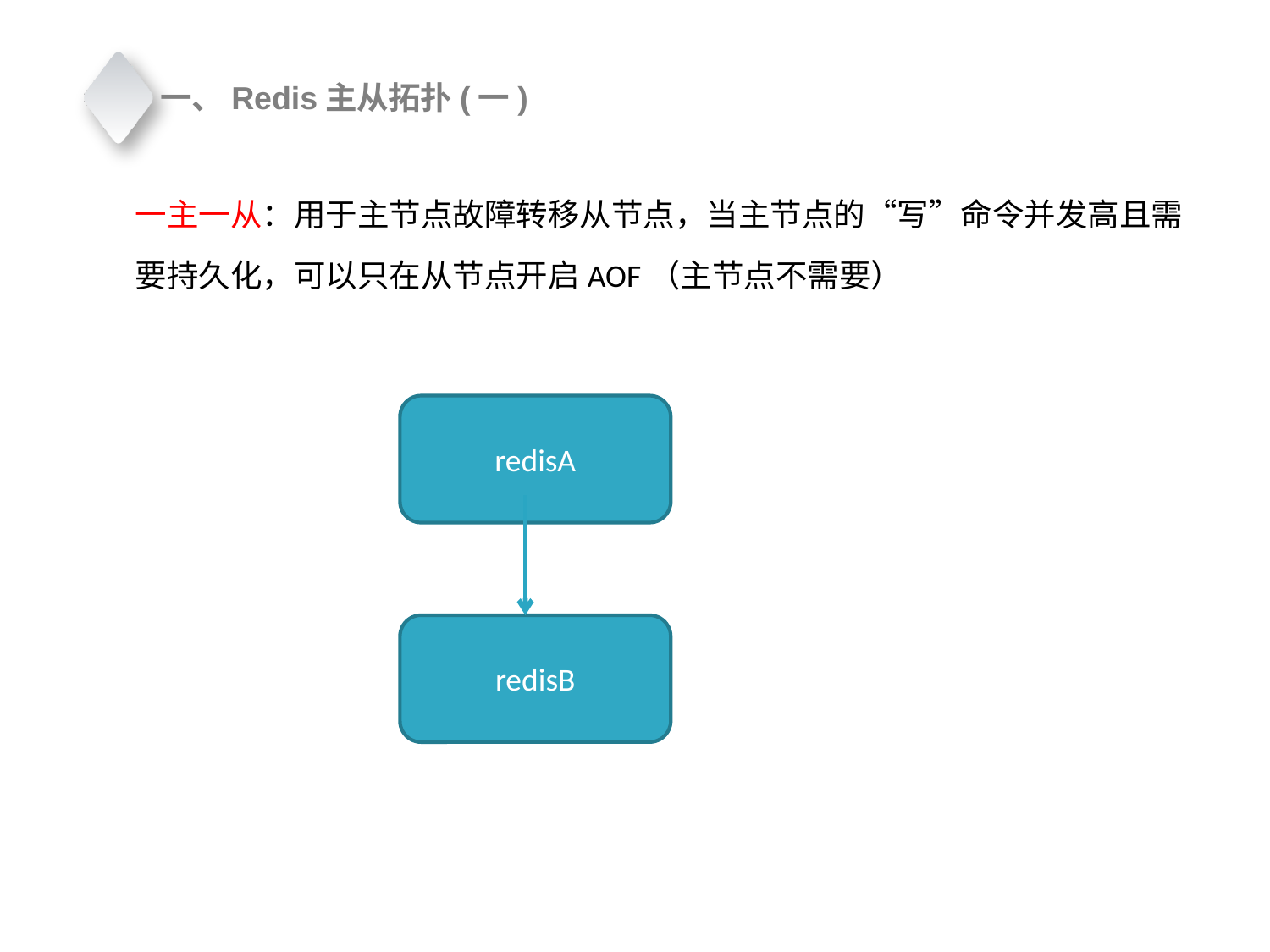

一、Redis主从拓扑(一)
一主一从：用于主节点故障转移从节点，当主节点的“写”命令并发高且需要持久化，可以只在从节点开启AOF（主节点不需要）
redisA
redisB